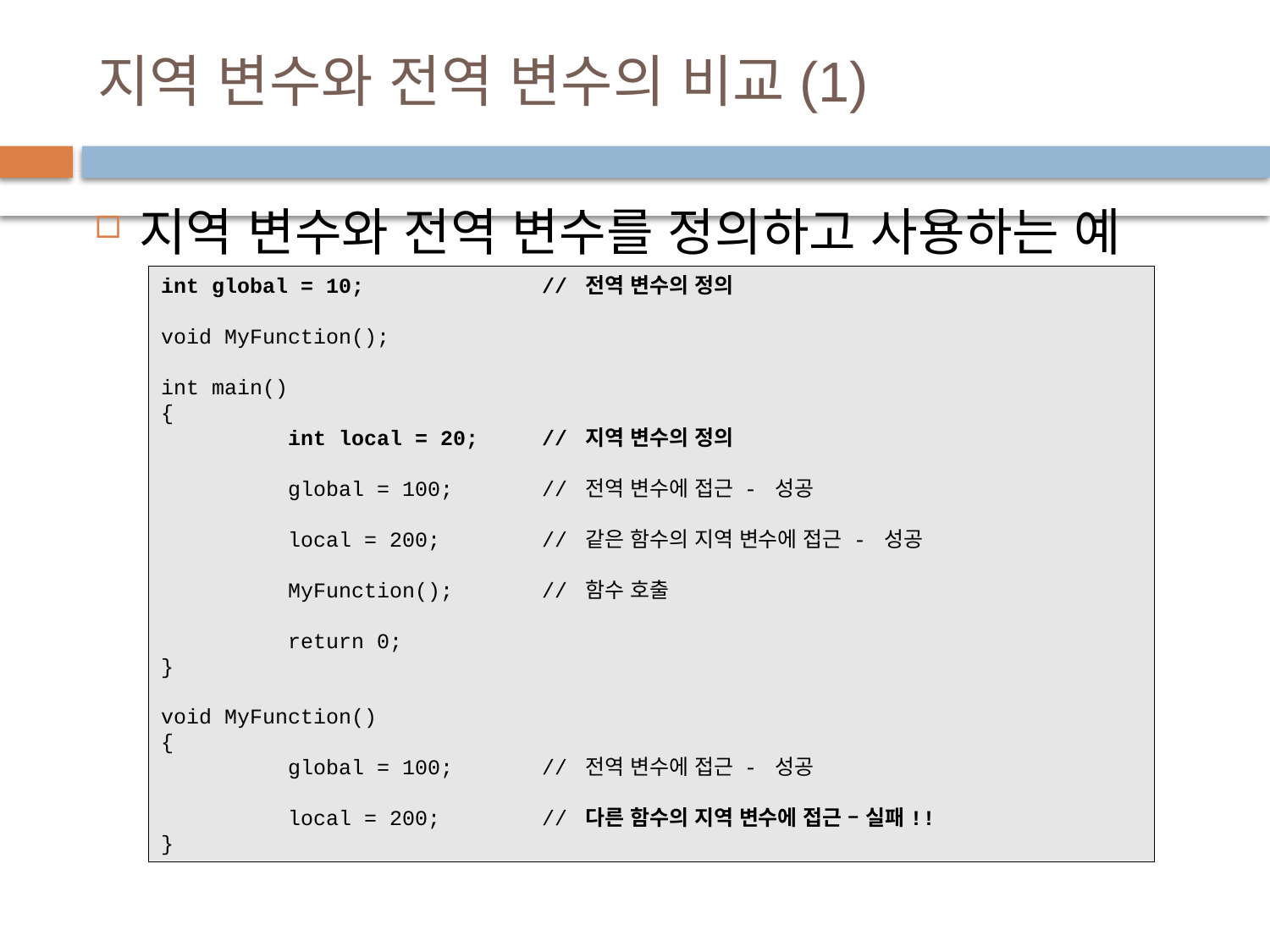

# 지역 변수와 전역 변수의 비교(1)
지역 변수와 전역 변수를 정의하고 사용하는 예

int global = 10; 		// 전역 변수의 정의

void MyFunction();

int main()
{
	int local = 20; 	// 지역 변수의 정의

	global = 100;	// 전역 변수에 접근 - 성공

	local = 200;	// 같은 함수의 지역 변수에 접근 - 성공

	MyFunction(); 	// 함수 호출

	return 0;
}

void MyFunction()
{
	global = 100;	// 전역 변수에 접근 - 성공

 	local = 200;	// 다른 함수의 지역 변수에 접근 – 실패!!
}